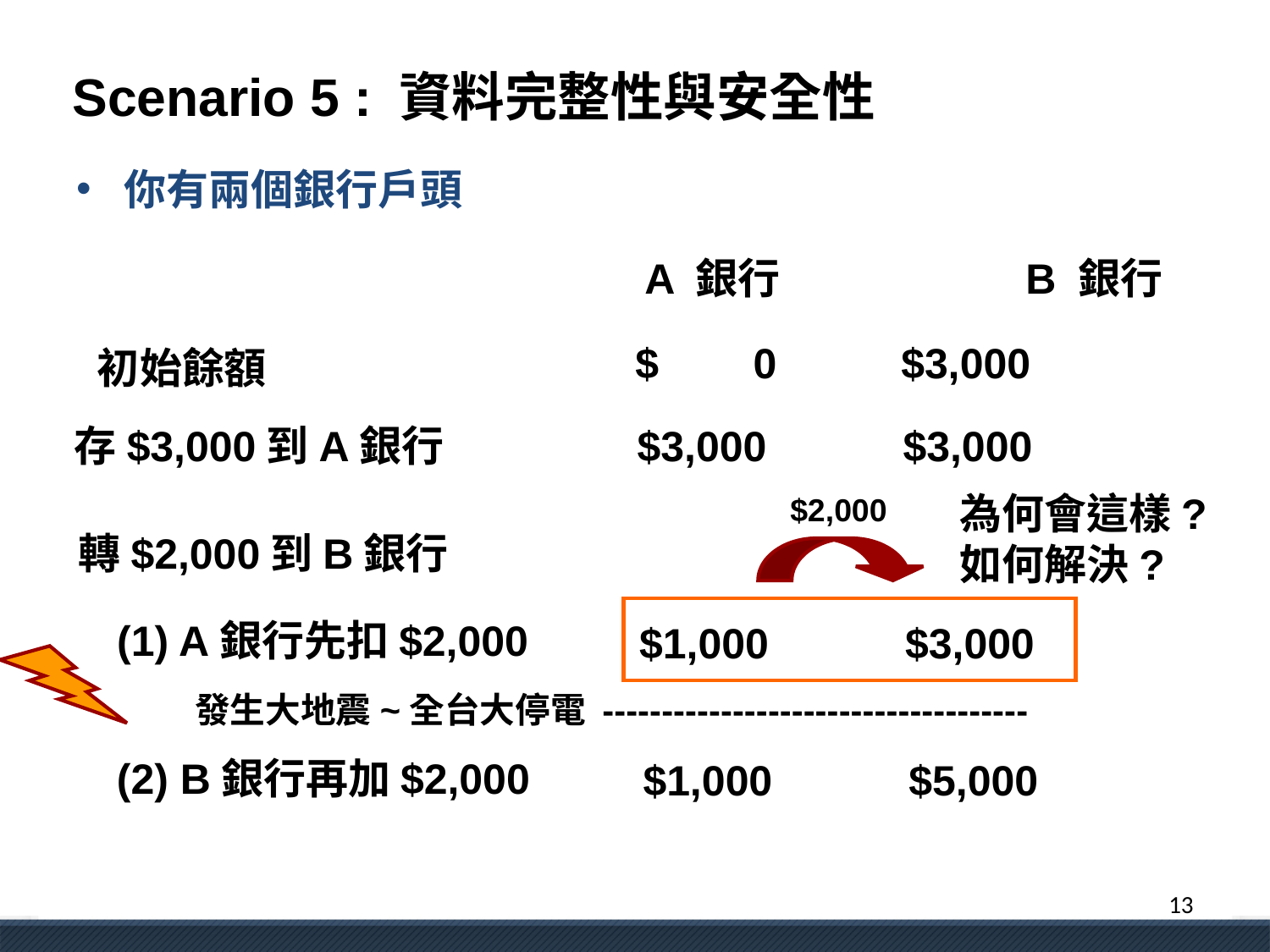

# Scenario 5 : 資料完整性與安全性
你有兩個銀行戶頭

A 銀行	 	B 銀行
$        0	 $3,000
初始餘額
$3,000	 $3,000
存$3,000到A銀行

為何會這樣?
如何解決?

$2,000

轉$2,000到B銀行
(1) A銀行先扣$2,000
$1,000	 $3,000

發生大地震~全台大停電 ------------------------------------
(2) B銀行再加$2,000
$1,000	 $5,000
13